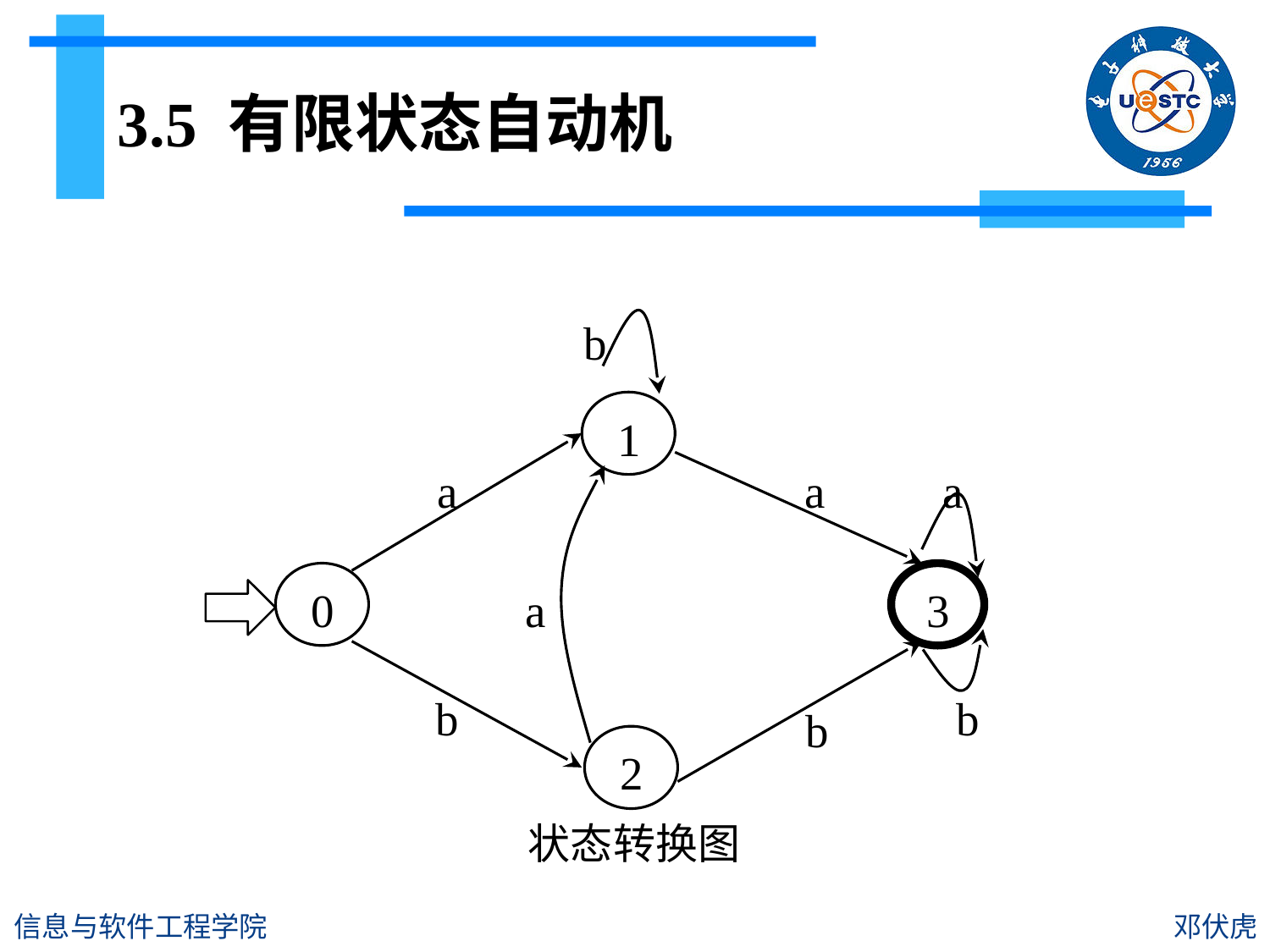

# 3.5 有限状态自动机
b

1

a
a
a

0
3

a

b
b
b
2
状态转换图
37
信息与软件工程学院
邓伏虎